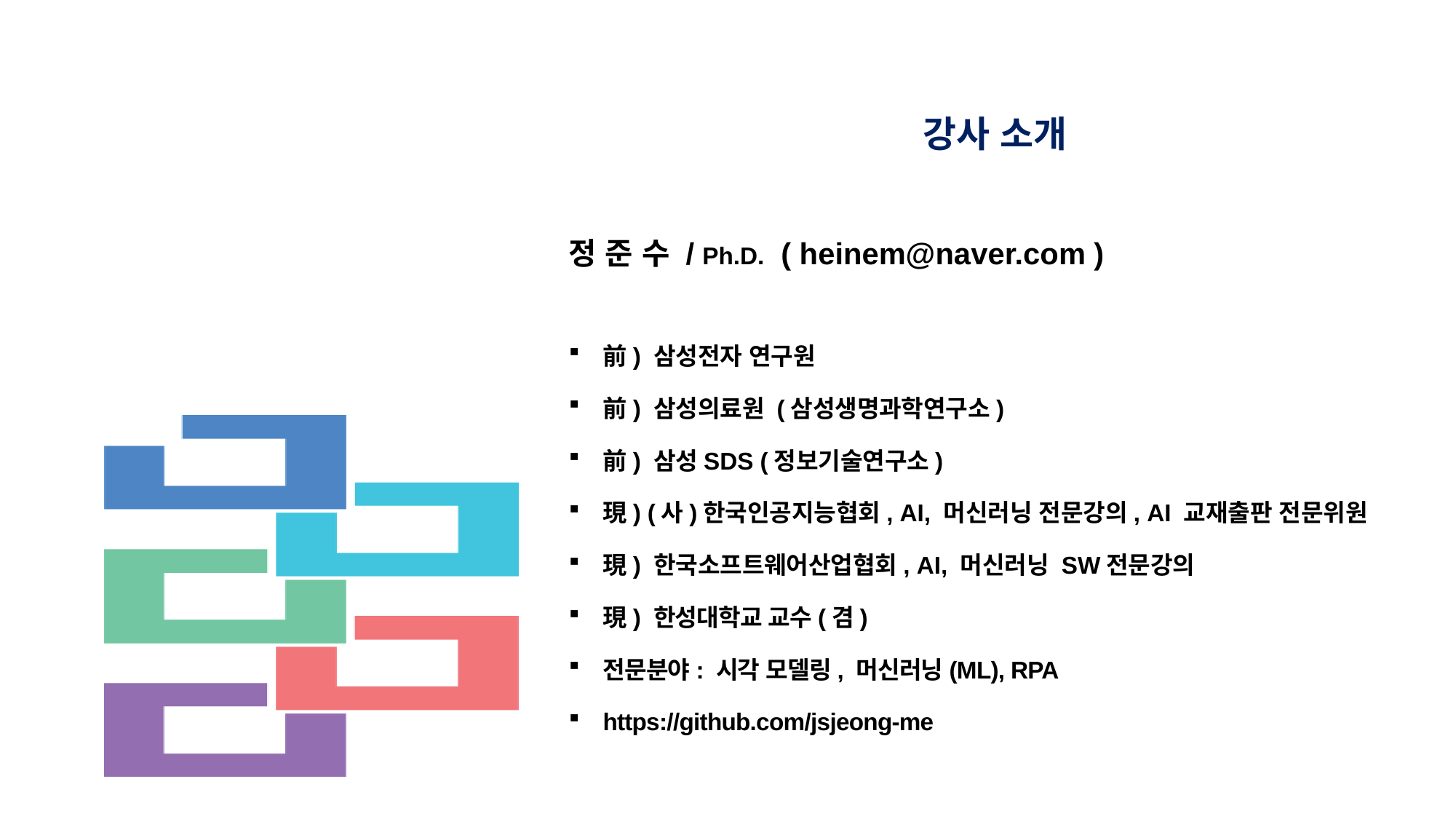

강사 소개

정 준 수 / Ph.D.  ( heinem@naver.com )

前) 삼성전자 연구원
前) 삼성의료원 (삼성생명과학연구소)
前) 삼성SDS (정보기술연구소)
現) (사)한국인공지능협회, AI, 머신러닝 전문강의, AI 교재출판 전문위원
現) 한국소프트웨어산업협회, AI, 머신러닝 SW전문강의
現) 한성대학교 교수(겸)
전문분야: 시각 모델링, 머신러닝(ML), RPA
https://github.com/jsjeong-me